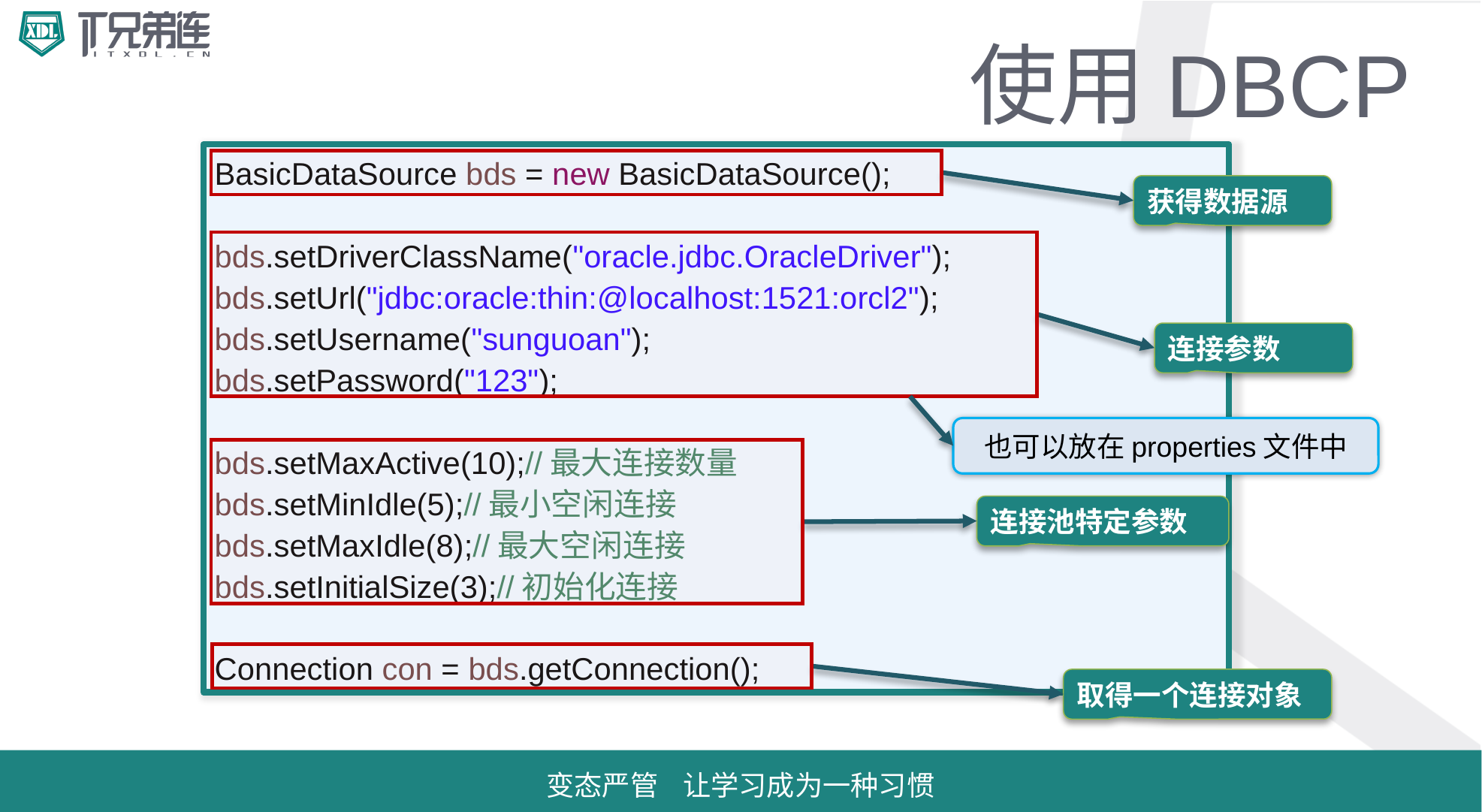

# 使用DBCP
BasicDataSource bds = new BasicDataSource();

bds.setDriverClassName("oracle.jdbc.OracleDriver");
bds.setUrl("jdbc:oracle:thin:@localhost:1521:orcl2");
bds.setUsername("sunguoan");
bds.setPassword("123");

bds.setMaxActive(10);//最大连接数量
bds.setMinIdle(5);//最小空闲连接
bds.setMaxIdle(8);//最大空闲连接
bds.setInitialSize(3);//初始化连接
Connection con = bds.getConnection();

获得数据源

连接参数
也可以放在properties文件中

连接池特定参数

取得一个连接对象